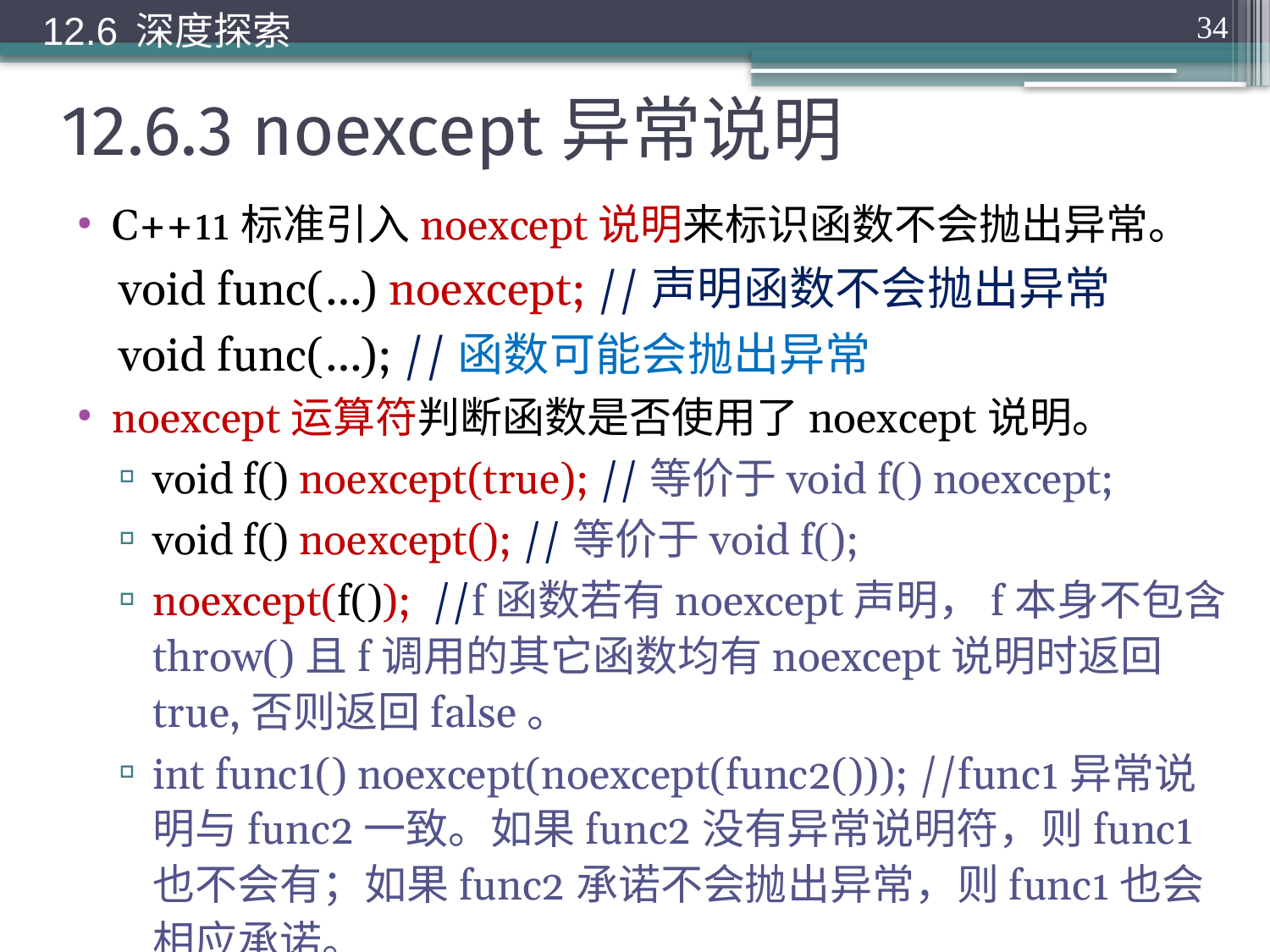

12.6 深度探索
34
# 12.6.3 noexcept异常说明
C++11标准引入noexcept说明来标识函数不会抛出异常。
void func(…) noexcept; //声明函数不会抛出异常
void func(…); //函数可能会抛出异常
noexcept运算符判断函数是否使用了noexcept说明。
void f() noexcept(true); //等价于void f() noexcept;
void f() noexcept(); //等价于void f();
noexcept(f());  //f函数若有noexcept声明，f本身不包含throw()且f调用的其它函数均有noexcept说明时返回true,否则返回false。
int func1() noexcept(noexcept(func2())); //func1异常说明与func2一致。如果func2没有异常说明符，则func1也不会有；如果func2承诺不会抛出异常，则func1也会相应承诺。